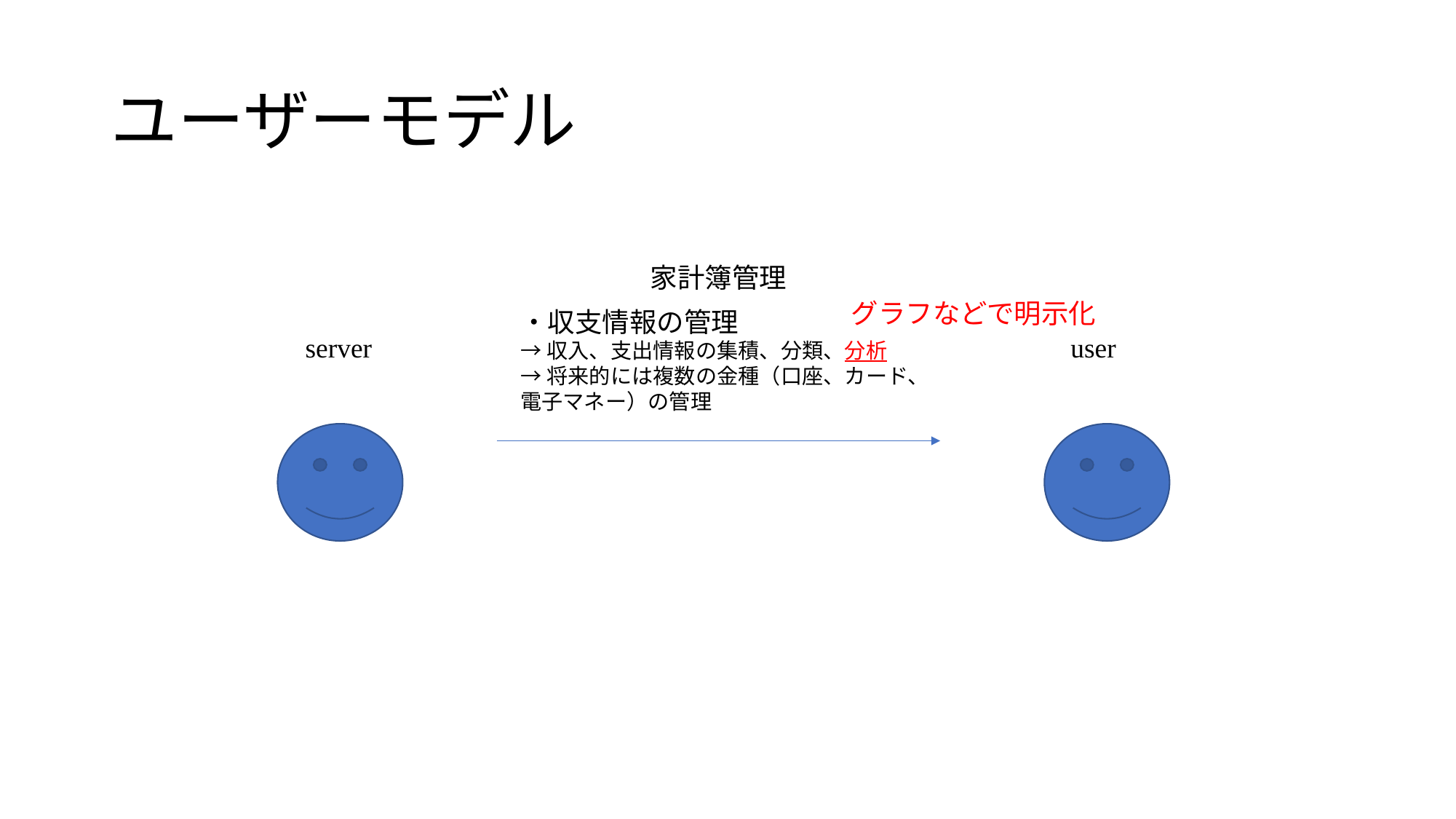

# ユーザーモデル
家計簿管理
グラフなどで明示化
・収支情報の管理
→収入、支出情報の集積、分類、分析
→将来的には複数の金種（口座、カード、電子マネー）の管理

server
user